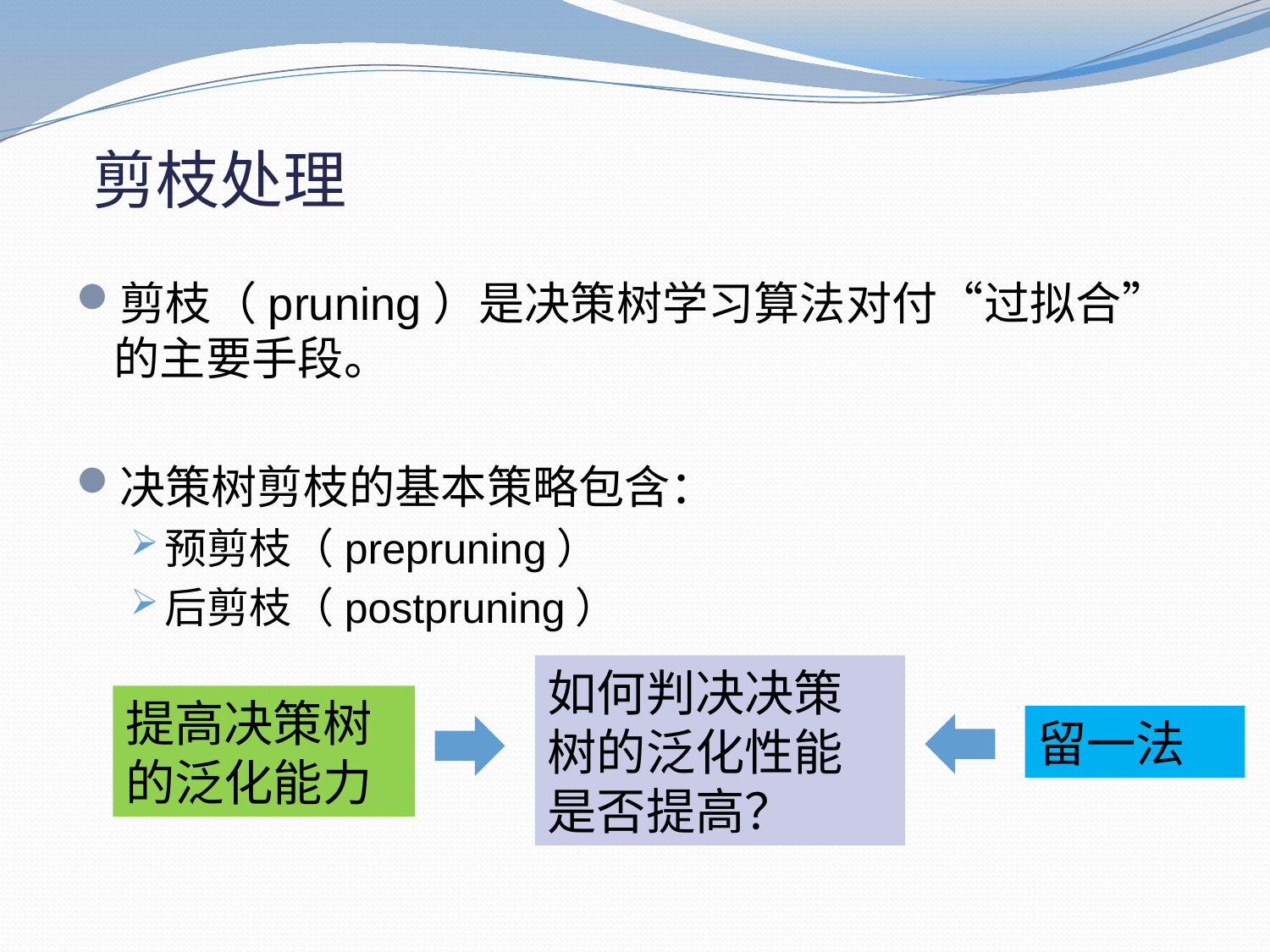

剪枝处理
剪枝（pruning）是决策树学习算法对付“过拟合”的主要手段。

决策树剪枝的基本策略包含：
预剪枝（prepruning）
后剪枝（postpruning）
如何判决决策树的泛化性能是否提高？
提高决策树的泛化能力
留一法